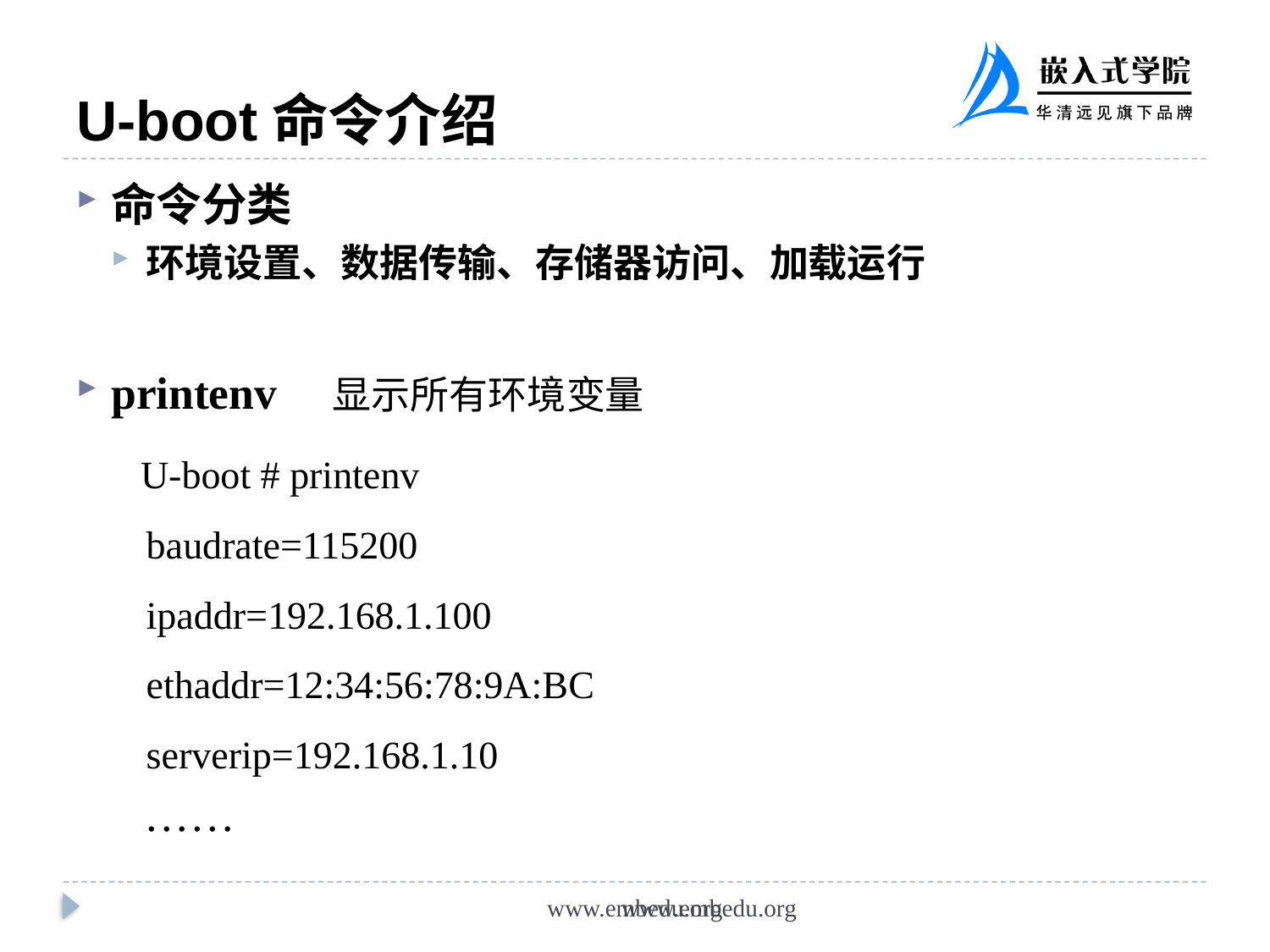

# U-boot命令介绍
命令分类
环境设置、数据传输、存储器访问、加载运行

printenv    显示所有环境变量
   U-boot # printenv
baudrate=115200
ipaddr=192.168.1.100
ethaddr=12:34:56:78:9A:BC
serverip=192.168.1.10
      ……
www.embedu.org
www.embedu.org